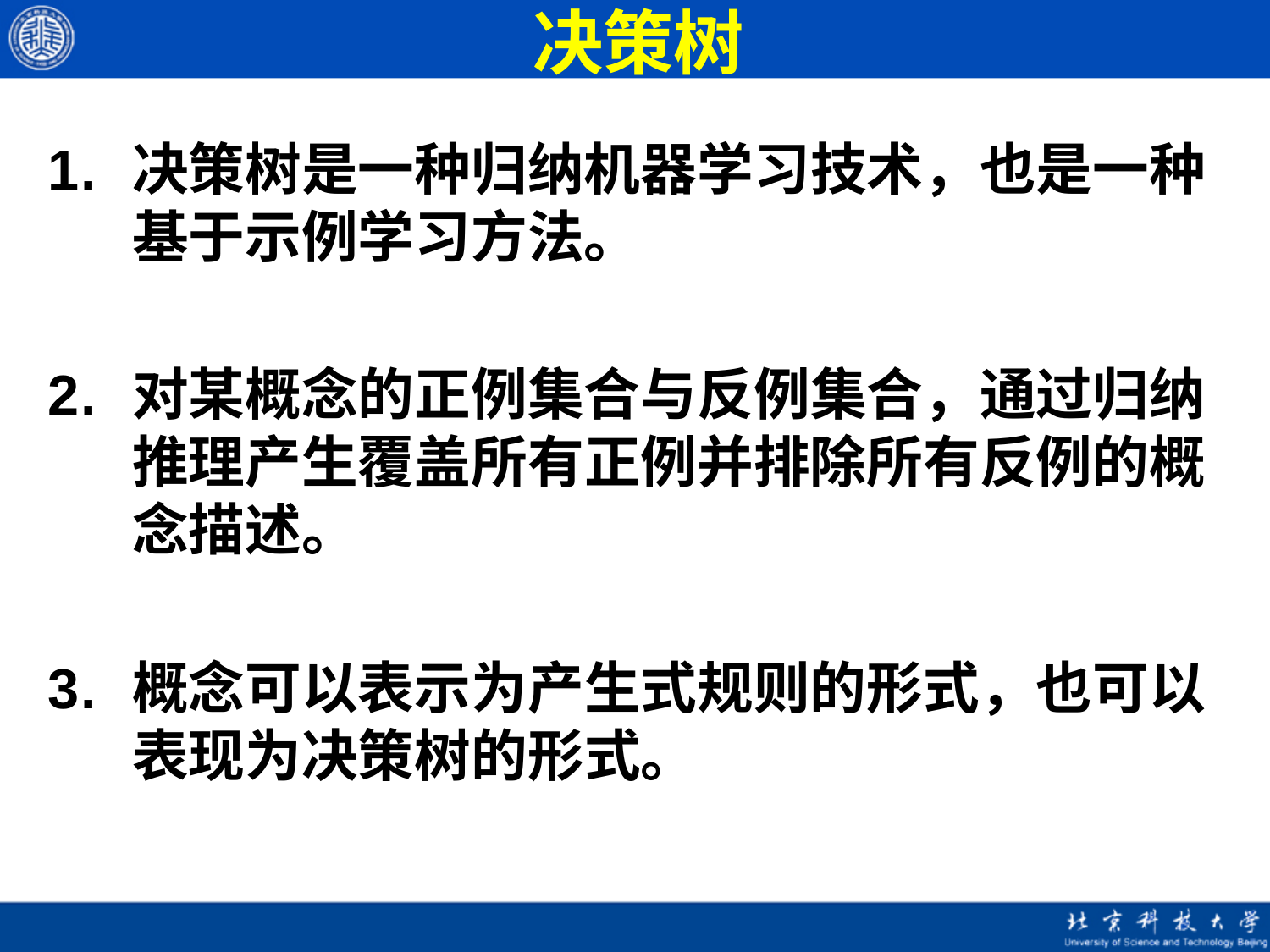

# 决策树
决策树是一种归纳机器学习技术，也是一种基于示例学习方法。

对某概念的正例集合与反例集合，通过归纳推理产生覆盖所有正例并排除所有反例的概念描述。

概念可以表示为产生式规则的形式，也可以表现为决策树的形式。